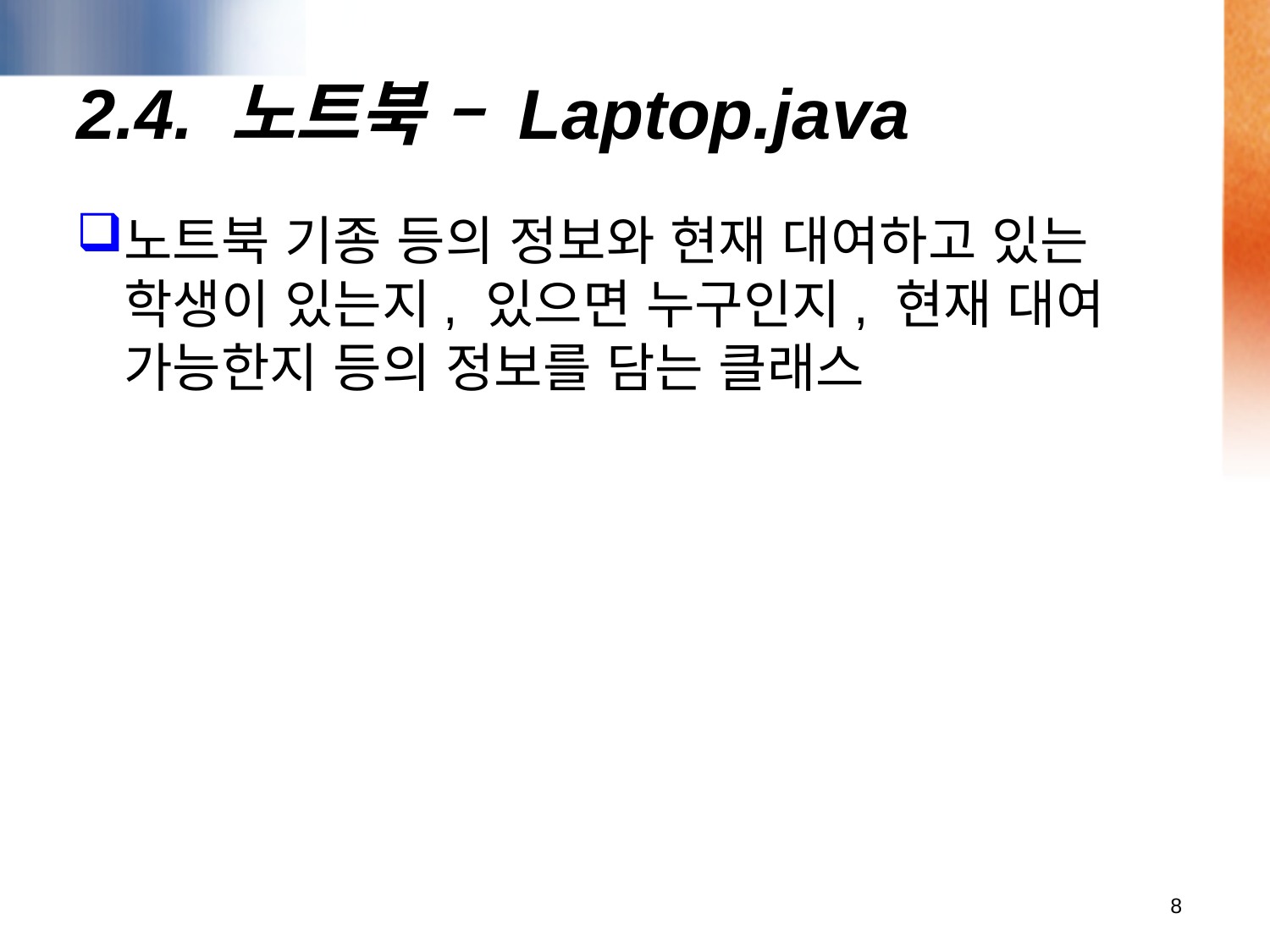

# 2.4. 노트북 – Laptop.java
노트북 기종 등의 정보와 현재 대여하고 있는 학생이 있는지, 있으면 누구인지, 현재 대여 가능한지 등의 정보를 담는 클래스